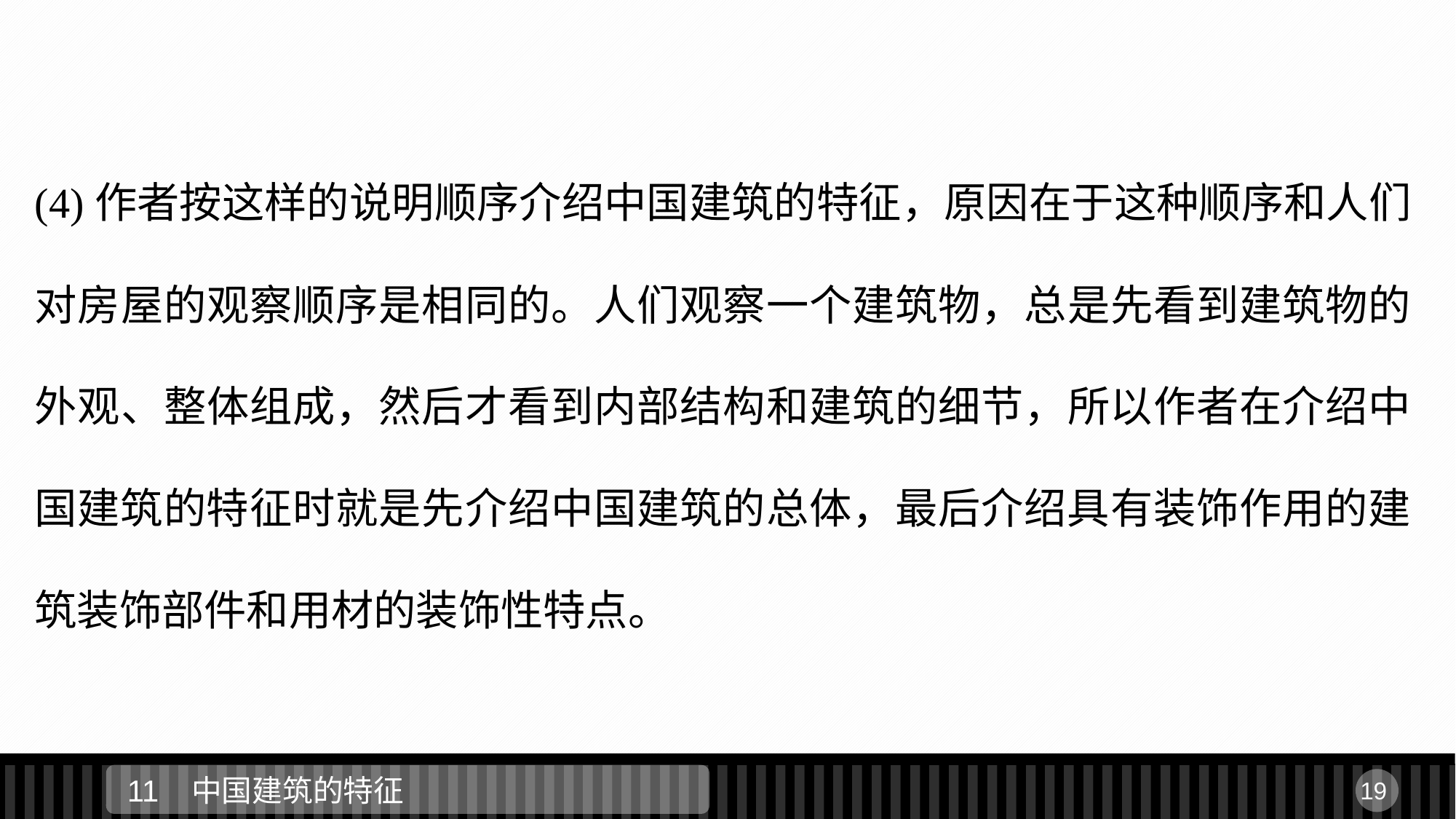

(4)作者按这样的说明顺序介绍中国建筑的特征，原因在于这种顺序和人们对房屋的观察顺序是相同的。人们观察一个建筑物，总是先看到建筑物的外观、整体组成，然后才看到内部结构和建筑的细节，所以作者在介绍中国建筑的特征时就是先介绍中国建筑的总体，最后介绍具有装饰作用的建筑装饰部件和用材的装饰性特点。